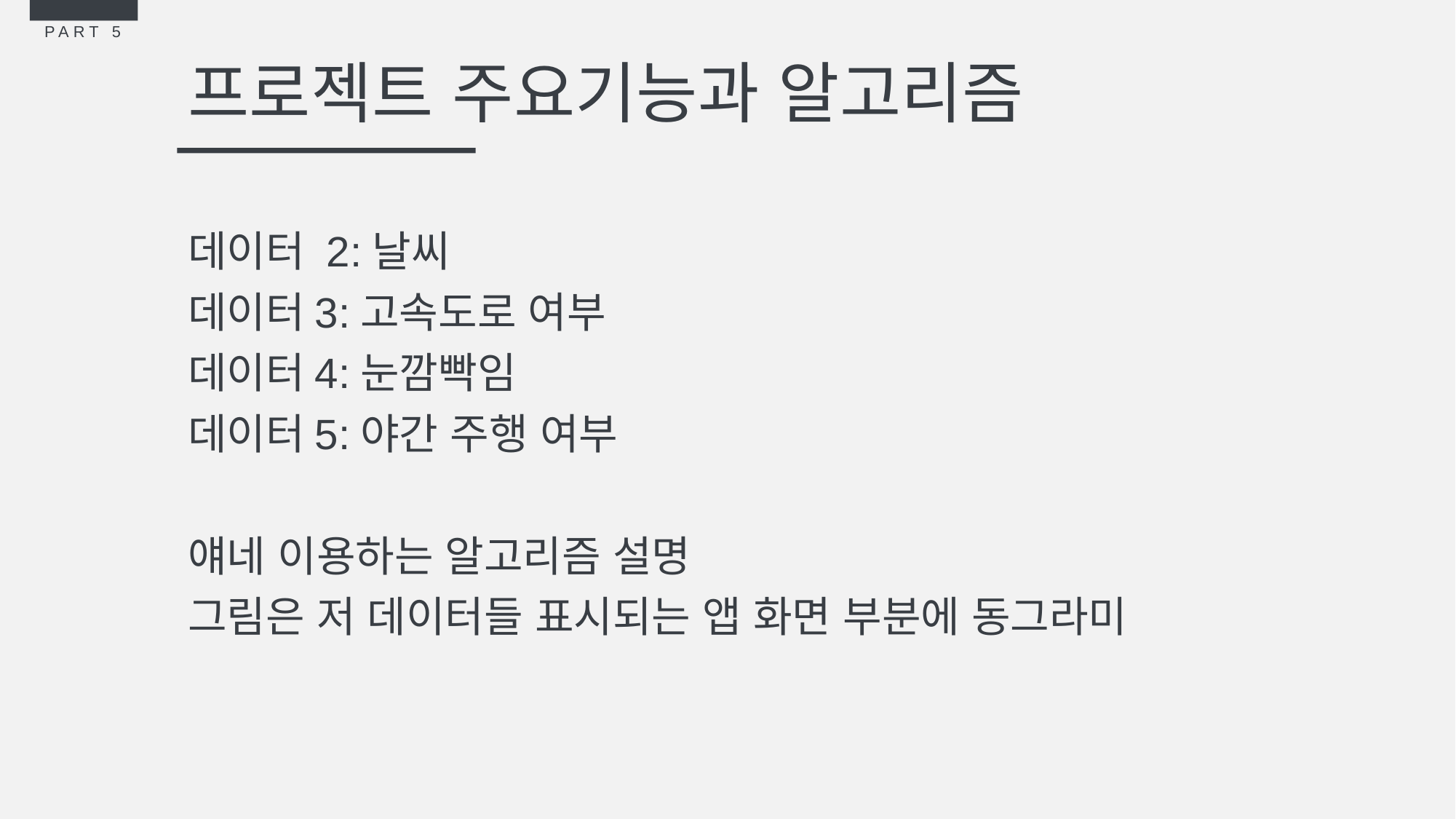

PART 5
# 프로젝트 주요기능과 알고리즘
데이터 2:날씨
데이터3:고속도로 여부
데이터4:눈깜빡임
데이터5:야간 주행 여부

얘네 이용하는 알고리즘 설명
그림은 저 데이터들 표시되는 앱 화면 부분에 동그라미